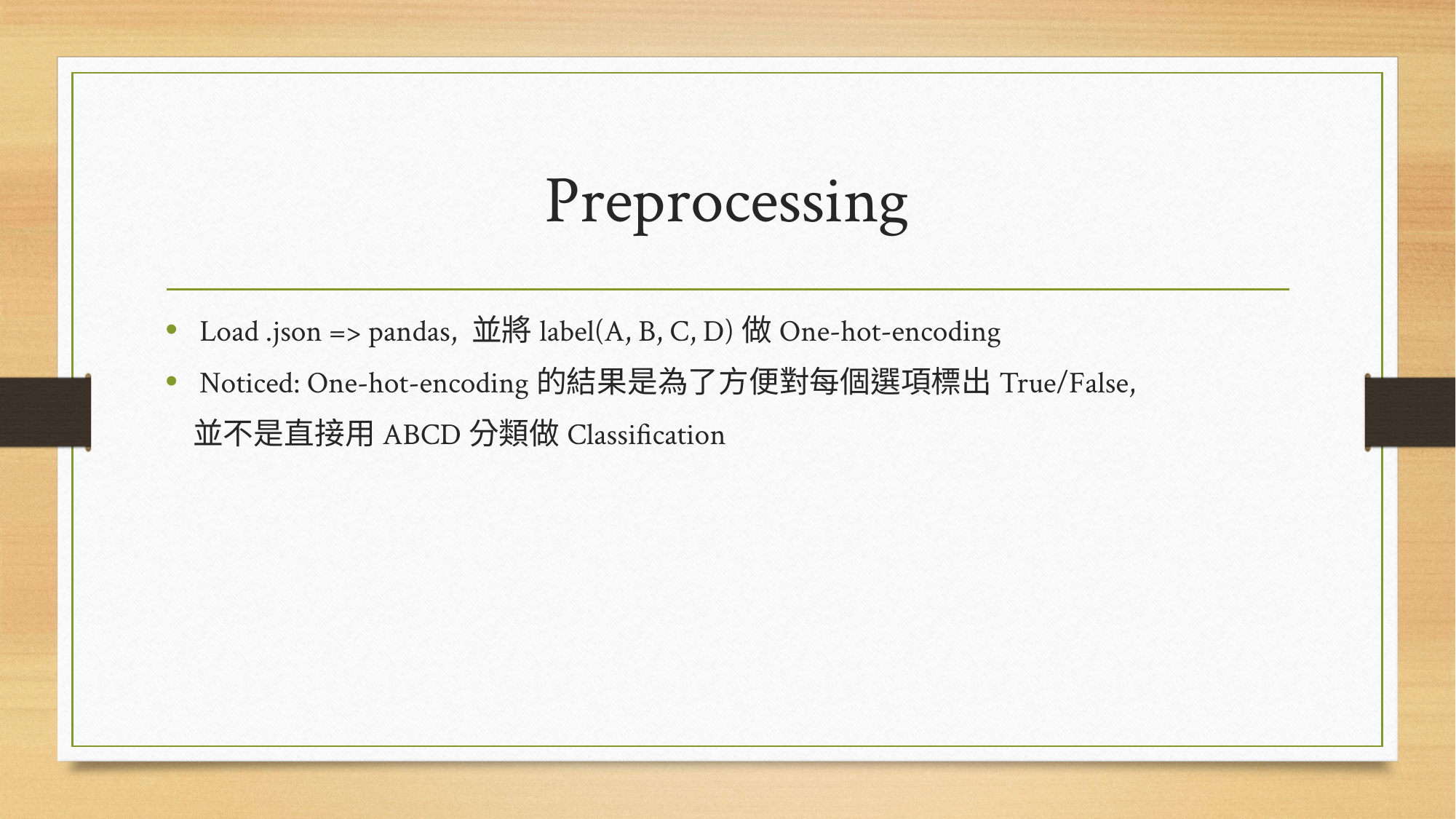

# Preprocessing
Load .json => pandas, 並將label(A, B, C, D)做One-hot-encoding
Noticed: One-hot-encoding的結果是為了方便對每個選項標出True/False,
   並不是直接用ABCD分類做Classification